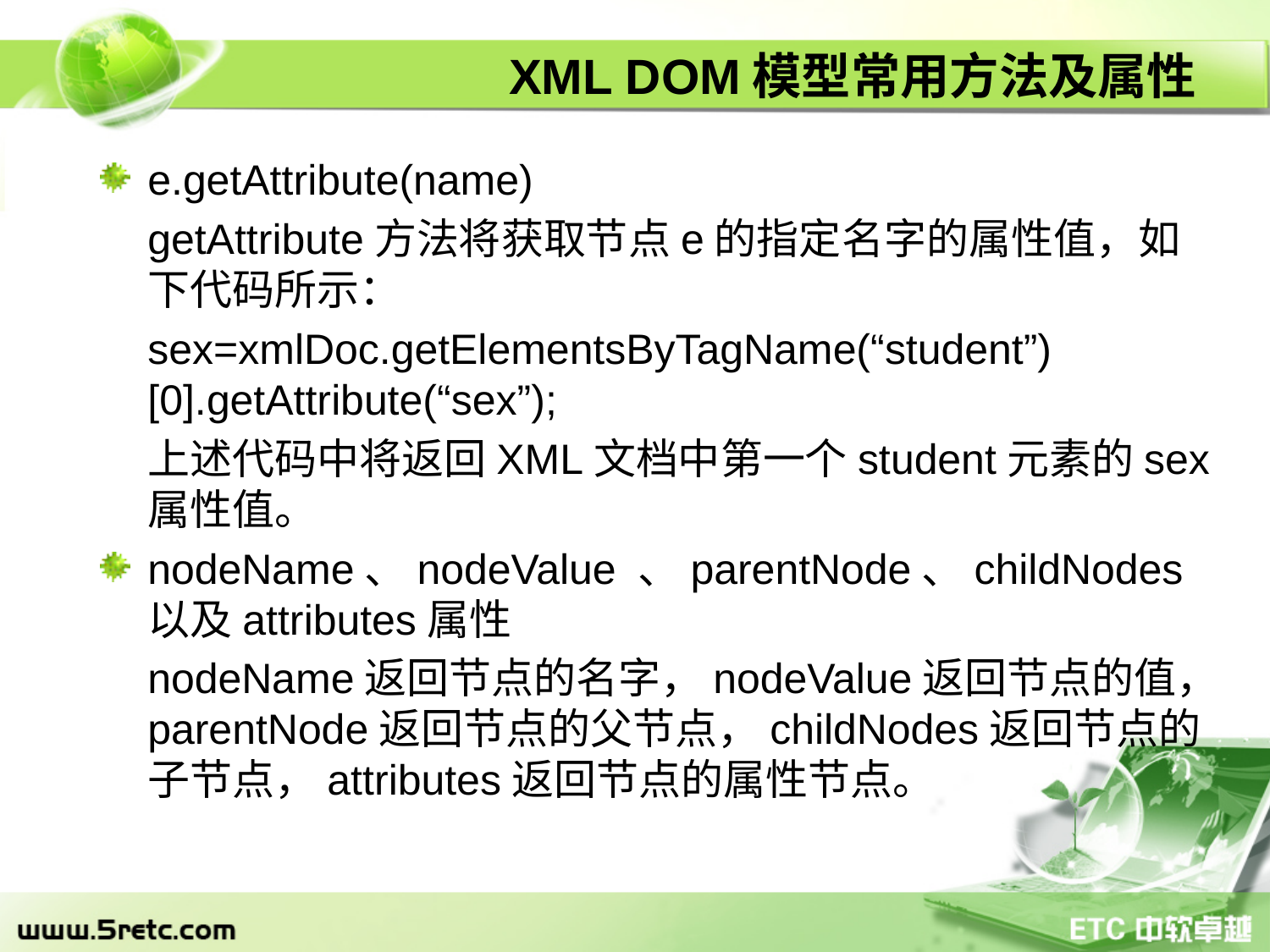

# XML DOM模型常用方法及属性
e.getAttribute(name)
	getAttribute方法将获取节点e的指定名字的属性值，如下代码所示：
	sex=xmlDoc.getElementsByTagName(“student”)[0].getAttribute(“sex”);
	上述代码中将返回XML文档中第一个student元素的sex属性值。
nodeName、nodeValue 、parentNode、childNodes以及attributes属性
	nodeName返回节点的名字，nodeValue返回节点的值，parentNode返回节点的父节点，childNodes返回节点的子节点，attributes返回节点的属性节点。